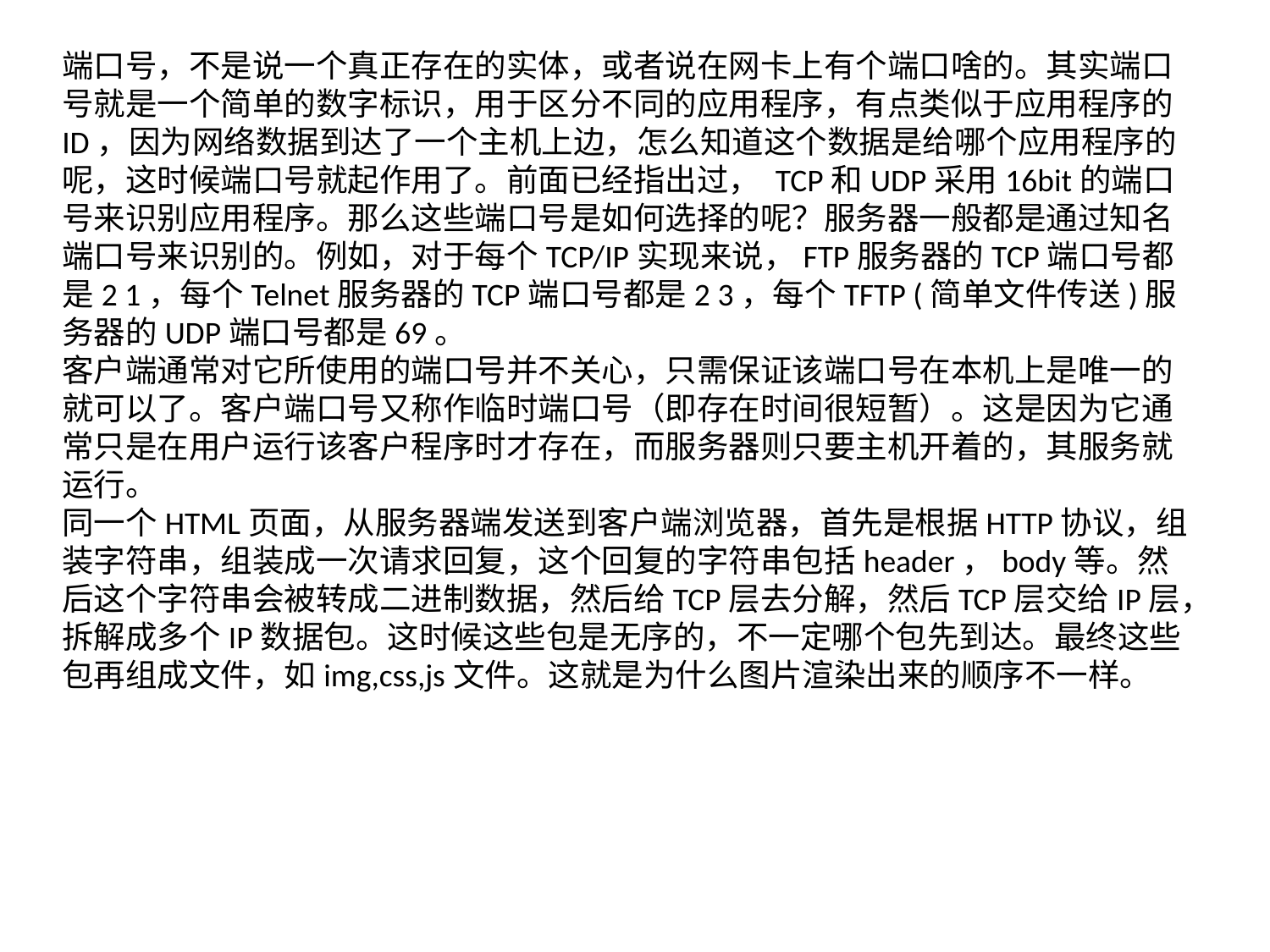

端口号，不是说一个真正存在的实体，或者说在网卡上有个端口啥的。其实端口号就是一个简单的数字标识，用于区分不同的应用程序，有点类似于应用程序的ID，因为网络数据到达了一个主机上边，怎么知道这个数据是给哪个应用程序的呢，这时候端口号就起作用了。前面已经指出过， TCP和UDP采用16bit的端口号来识别应用程序。那么这些端口号是如何选择的呢？服务器一般都是通过知名端口号来识别的。例如，对于每个TCP/IP实现来说，FTP服务器的TCP端口号都是2 1，每个Telnet服务器的TCP端口号都是2 3，每个TFTP (简单文件传送)服务器的UDP端口号都是69。
客户端通常对它所使用的端口号并不关心，只需保证该端口号在本机上是唯一的就可以了。客户端口号又称作临时端口号（即存在时间很短暂）。这是因为它通常只是在用户运行该客户程序时才存在，而服务器则只要主机开着的，其服务就运行。
同一个HTML页面，从服务器端发送到客户端浏览器，首先是根据HTTP协议，组装字符串，组装成一次请求回复，这个回复的字符串包括header，body等。然后这个字符串会被转成二进制数据，然后给TCP层去分解，然后TCP层交给IP层，拆解成多个IP数据包。这时候这些包是无序的，不一定哪个包先到达。最终这些包再组成文件，如img,css,js文件。这就是为什么图片渲染出来的顺序不一样。